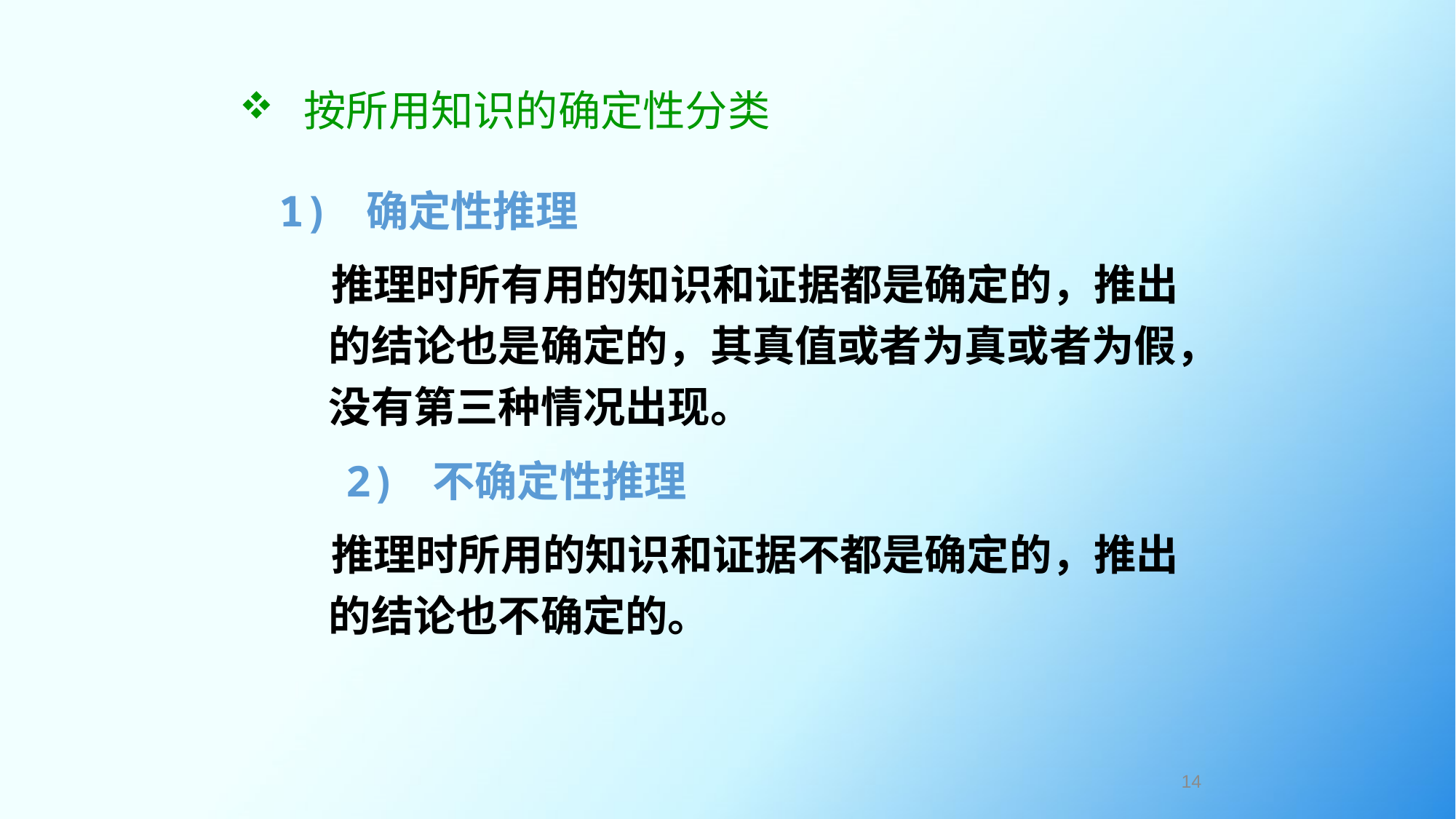

# 按所用知识的确定性分类
   1) 确定性推理
        推理时所有用的知识和证据都是确定的，推出的结论也是确定的，其真值或者为真或者为假，没有第三种情况出现。
    2) 不确定性推理
        推理时所用的知识和证据不都是确定的，推出的结论也不确定的。
14